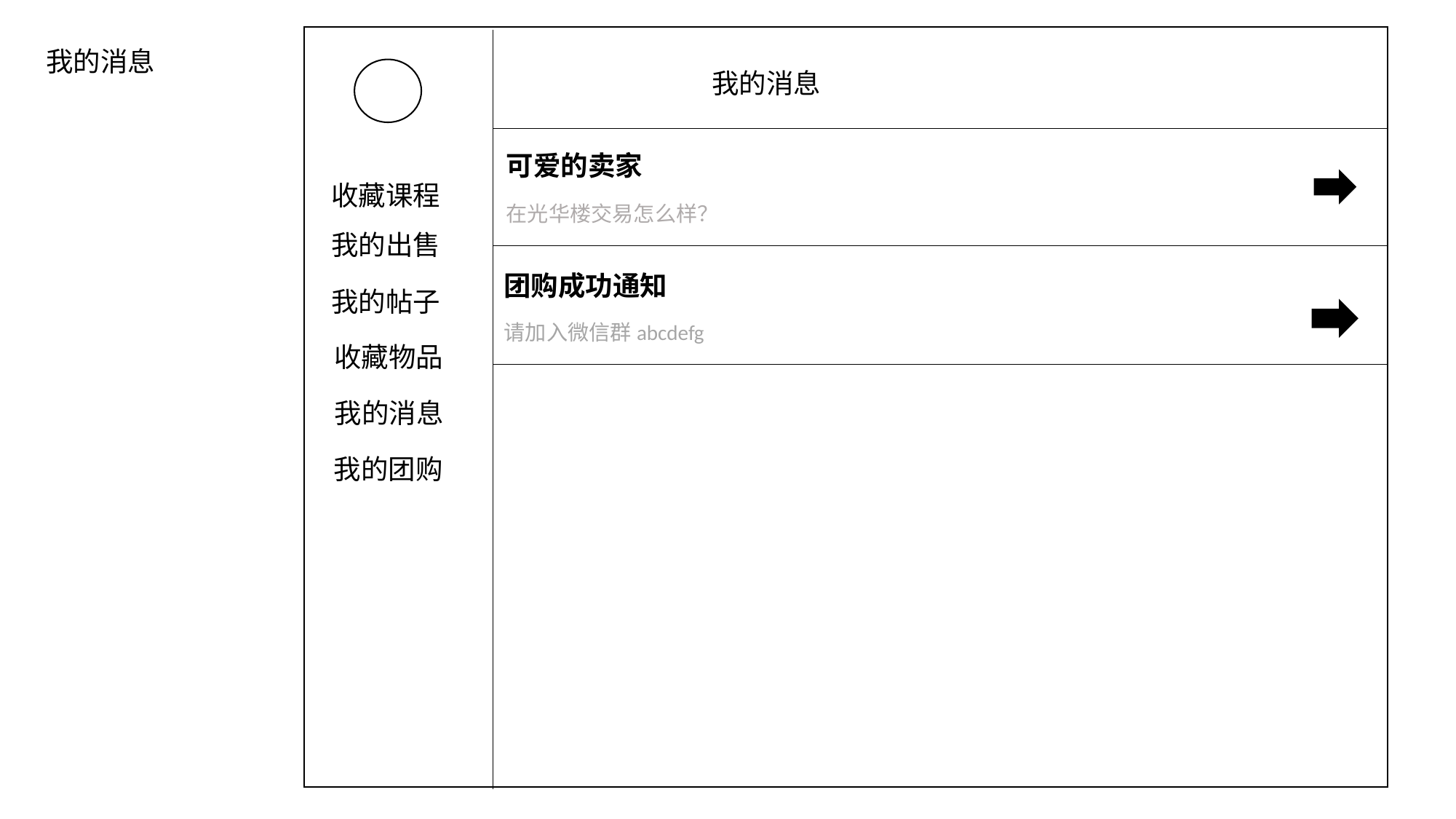

我的消息

收藏课程
我的出售
我的帖子
收藏物品
我的消息
我的团购
我的消息
可爱的卖家
在光华楼交易怎么样？

团购成功通知
请加入微信群abcdefg